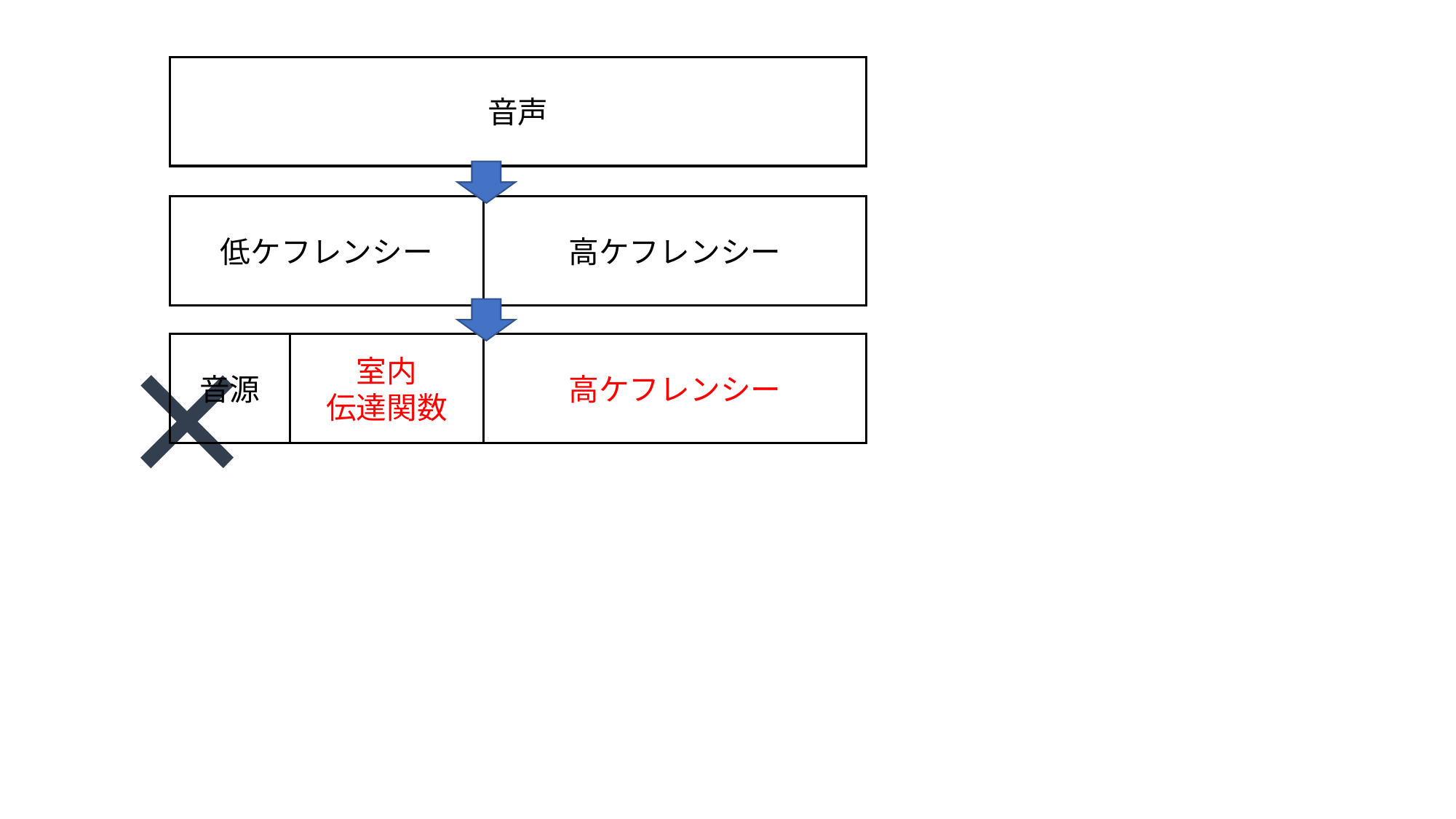

音声

低ケフレンシー
高ケフレンシー

音源
室内
伝達関数
高ケフレンシー
×